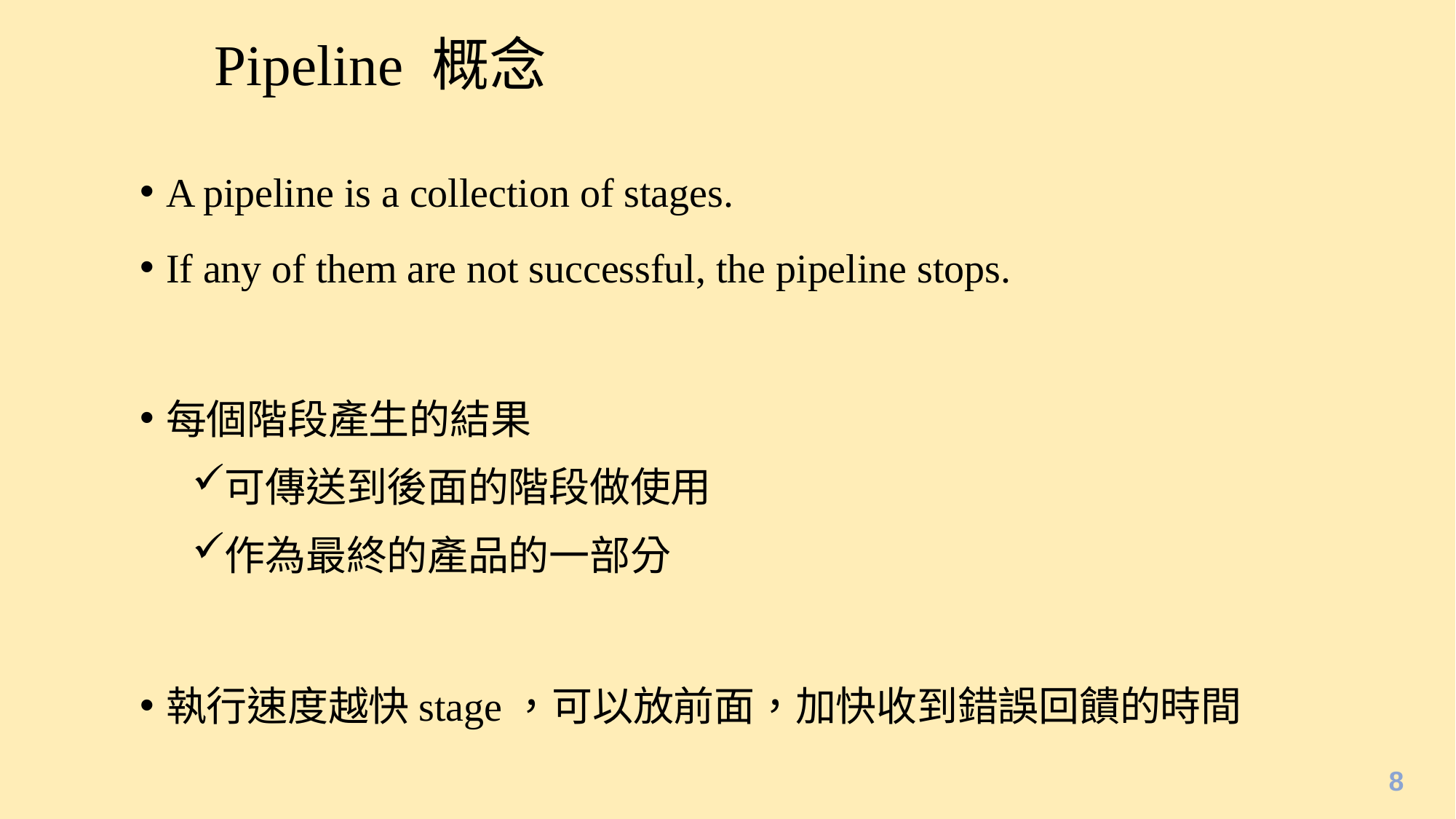

# Pipeline 概念
A pipeline is a collection of stages.
If any of them are not successful, the pipeline stops.

每個階段產生的結果
可傳送到後面的階段做使用
作為最終的產品的一部分

執行速度越快stage，可以放前面，加快收到錯誤回饋的時間
8